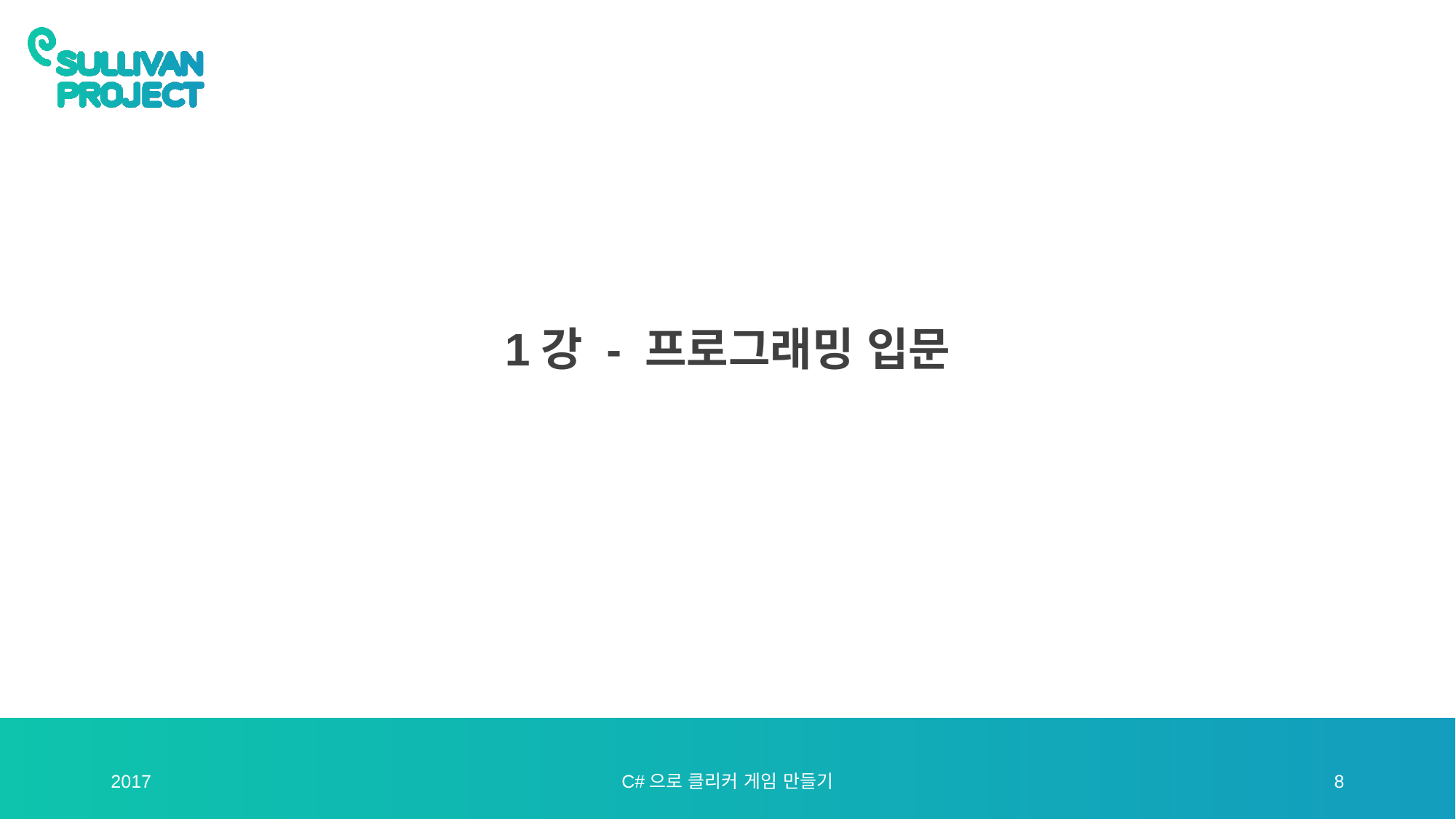

# 1강 - 프로그래밍 입문

2017
C#으로 클리커 게임 만들기
8